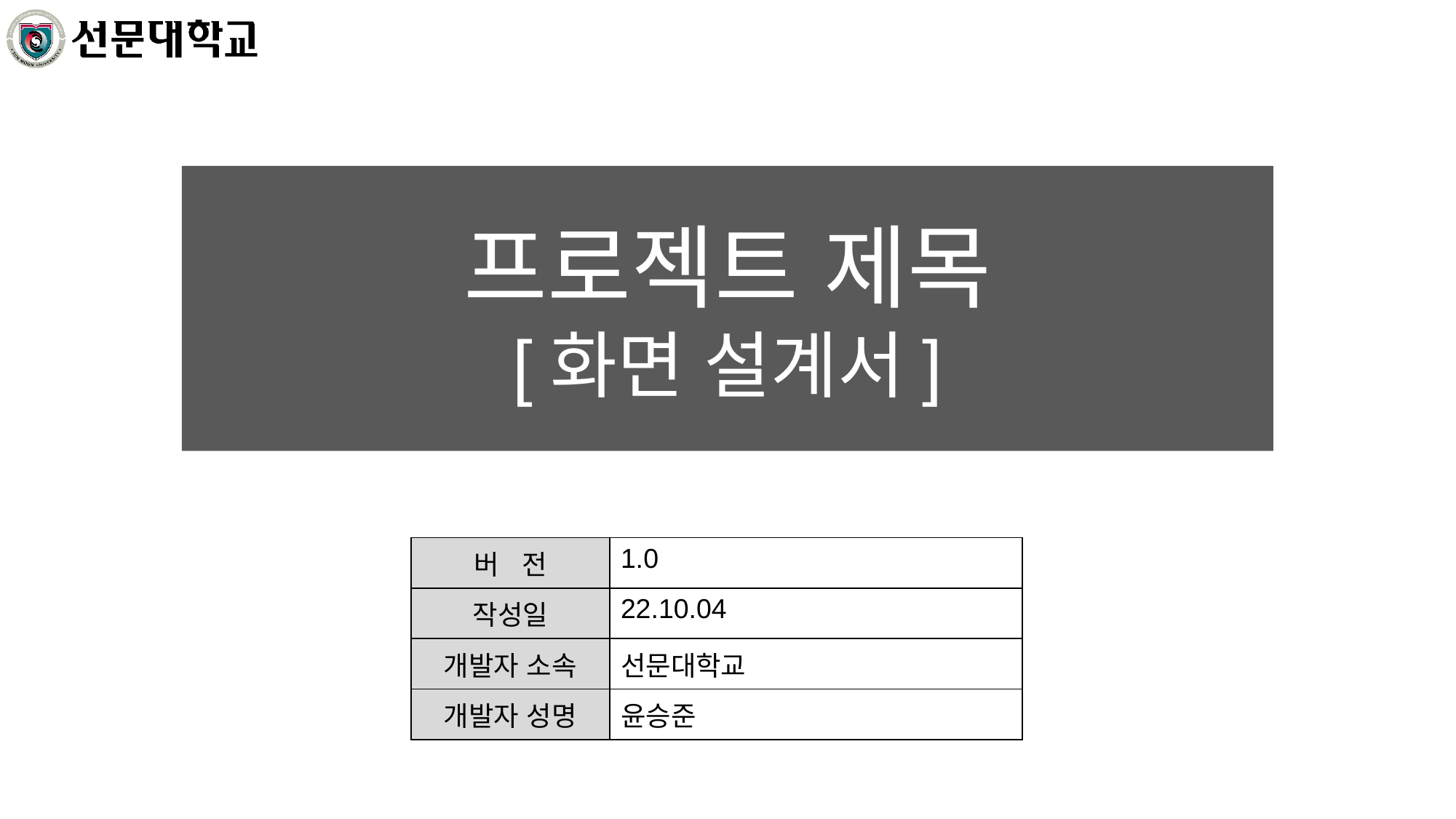

# 프로젝트 제목 [화면 설계서]
| 버 전 | 1.0 |
| --- | --- |
| 작성일 | 22.10.04 |
| 개발자 소속 | 선문대학교 |
| 개발자 성명 | 윤승준 |